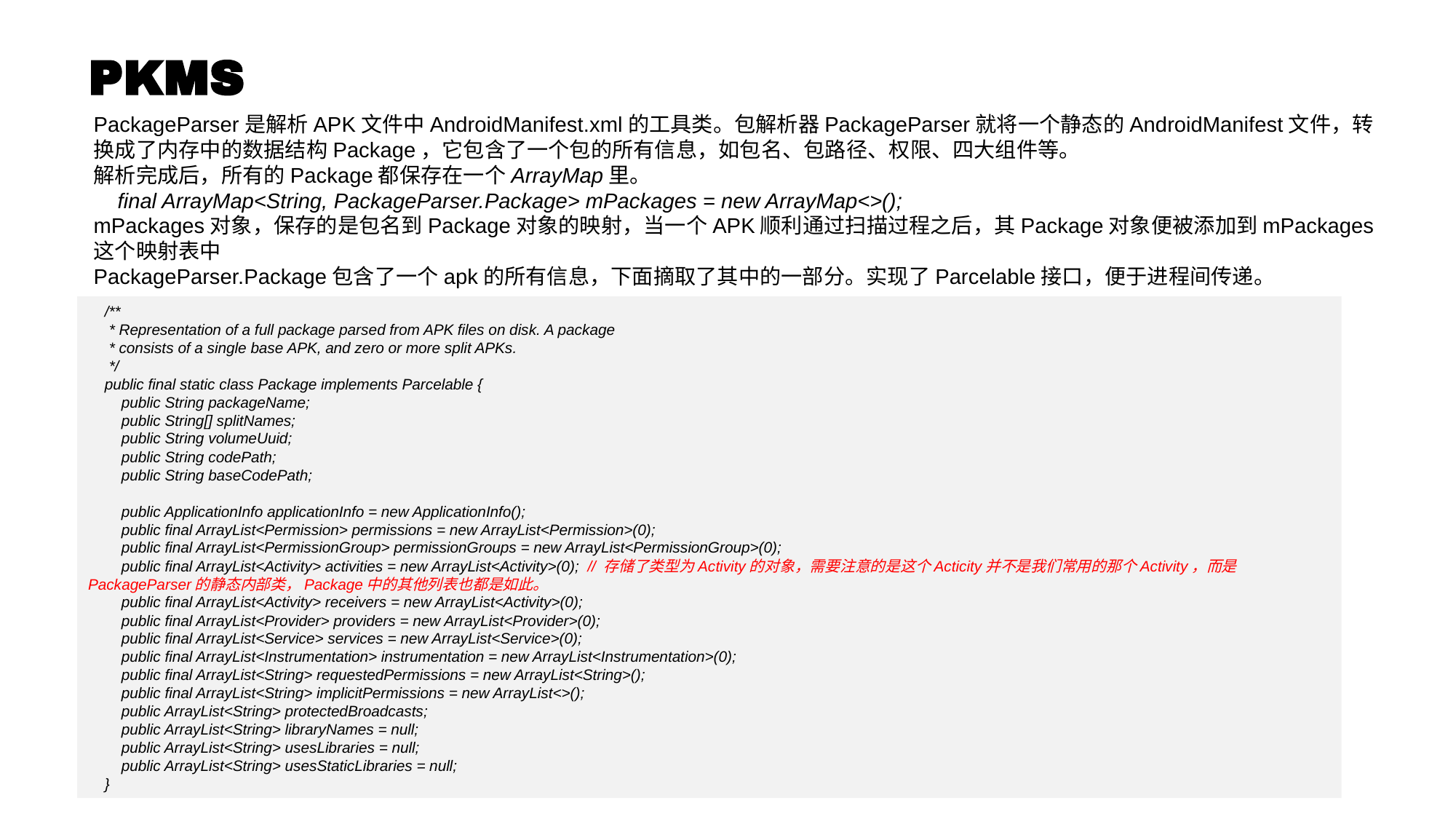

# PKMS
PackageParser是解析APK文件中AndroidManifest.xml的工具类。包解析器PackageParser就将一个静态的AndroidManifest文件，转换成了内存中的数据结构Package，它包含了一个包的所有信息，如包名、包路径、权限、四大组件等。
解析完成后，所有的Package都保存在一个ArrayMap里。
    final ArrayMap<String, PackageParser.Package> mPackages = new ArrayMap<>();
mPackages对象，保存的是包名到Package对象的映射，当一个APK顺利通过扫描过程之后，其Package对象便被添加到mPackages这个映射表中
PackageParser.Package包含了一个apk的所有信息，下面摘取了其中的一部分。实现了Parcelable接口，便于进程间传递。
    /**
     * Representation of a full package parsed from APK files on disk. A package
     * consists of a single base APK, and zero or more split APKs.
     */
    public final static class Package implements Parcelable {
        public String packageName;
        public String[] splitNames;
        public String volumeUuid;
        public String codePath;
        public String baseCodePath;

        public ApplicationInfo applicationInfo = new ApplicationInfo();
        public final ArrayList<Permission> permissions = new ArrayList<Permission>(0);
        public final ArrayList<PermissionGroup> permissionGroups = new ArrayList<PermissionGroup>(0);
        public final ArrayList<Activity> activities = new ArrayList<Activity>(0);  // 存储了类型为Activity的对象，需要注意的是这个Acticity并不是我们常用的那个Activity，而是PackageParser的静态内部类，Package中的其他列表也都是如此。
        public final ArrayList<Activity> receivers = new ArrayList<Activity>(0);
        public final ArrayList<Provider> providers = new ArrayList<Provider>(0);
        public final ArrayList<Service> services = new ArrayList<Service>(0);
        public final ArrayList<Instrumentation> instrumentation = new ArrayList<Instrumentation>(0);
        public final ArrayList<String> requestedPermissions = new ArrayList<String>();
        public final ArrayList<String> implicitPermissions = new ArrayList<>();
        public ArrayList<String> protectedBroadcasts;
        public ArrayList<String> libraryNames = null;
        public ArrayList<String> usesLibraries = null;
        public ArrayList<String> usesStaticLibraries = null;
    }